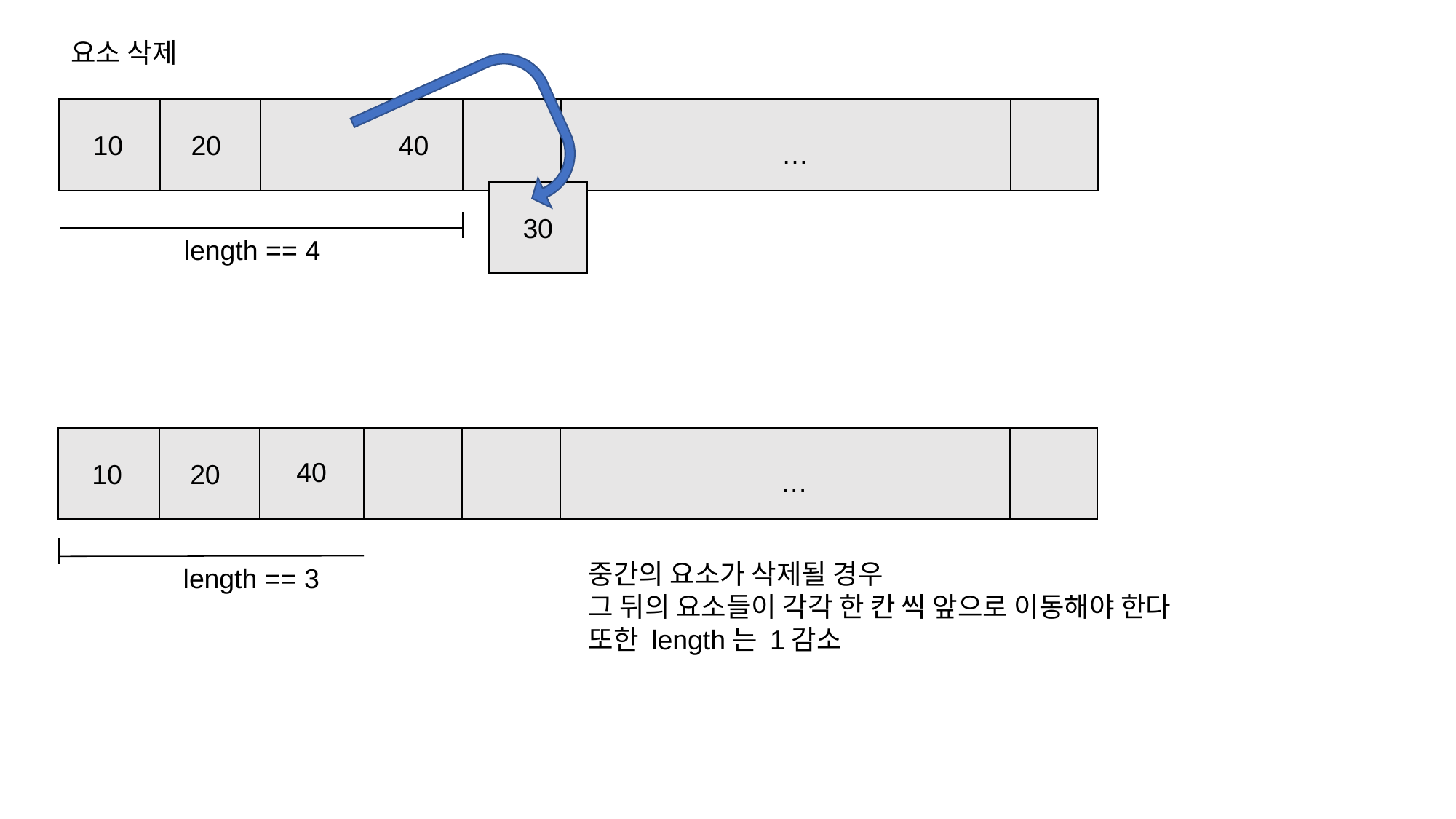

요소 삭제

10
20
40
…
30
length == 4

40
10
20
…
중간의 요소가 삭제될 경우
그 뒤의 요소들이 각각 한 칸 씩 앞으로 이동해야 한다
또한 length는 1감소
length == 3